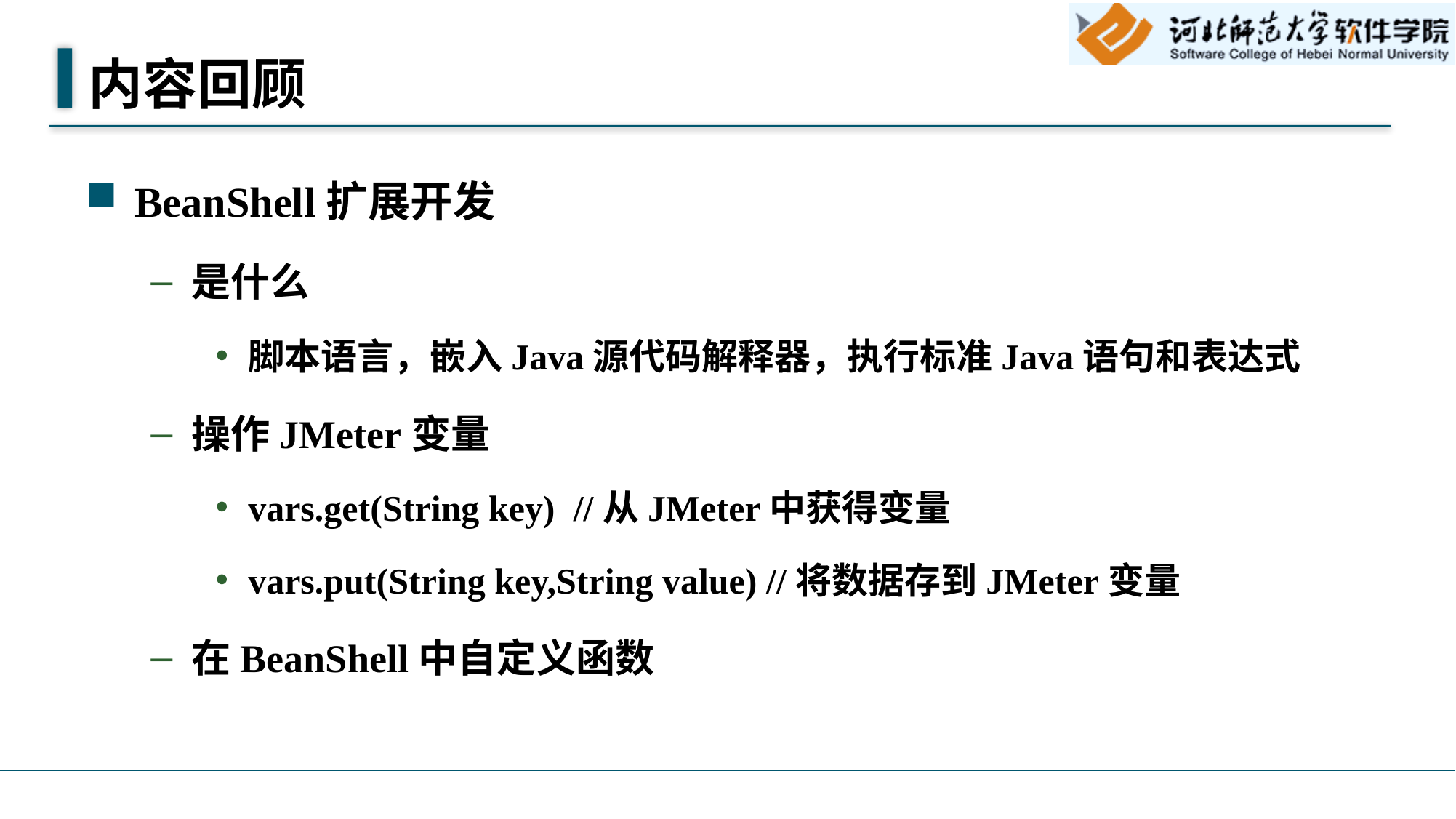

# 内容回顾
BeanShell扩展开发
是什么
脚本语言，嵌入Java源代码解释器，执行标准Java语句和表达式
操作JMeter变量
vars.get(String key)  //从JMeter中获得变量
vars.put(String key,String value) //将数据存到JMeter变量
在BeanShell中自定义函数